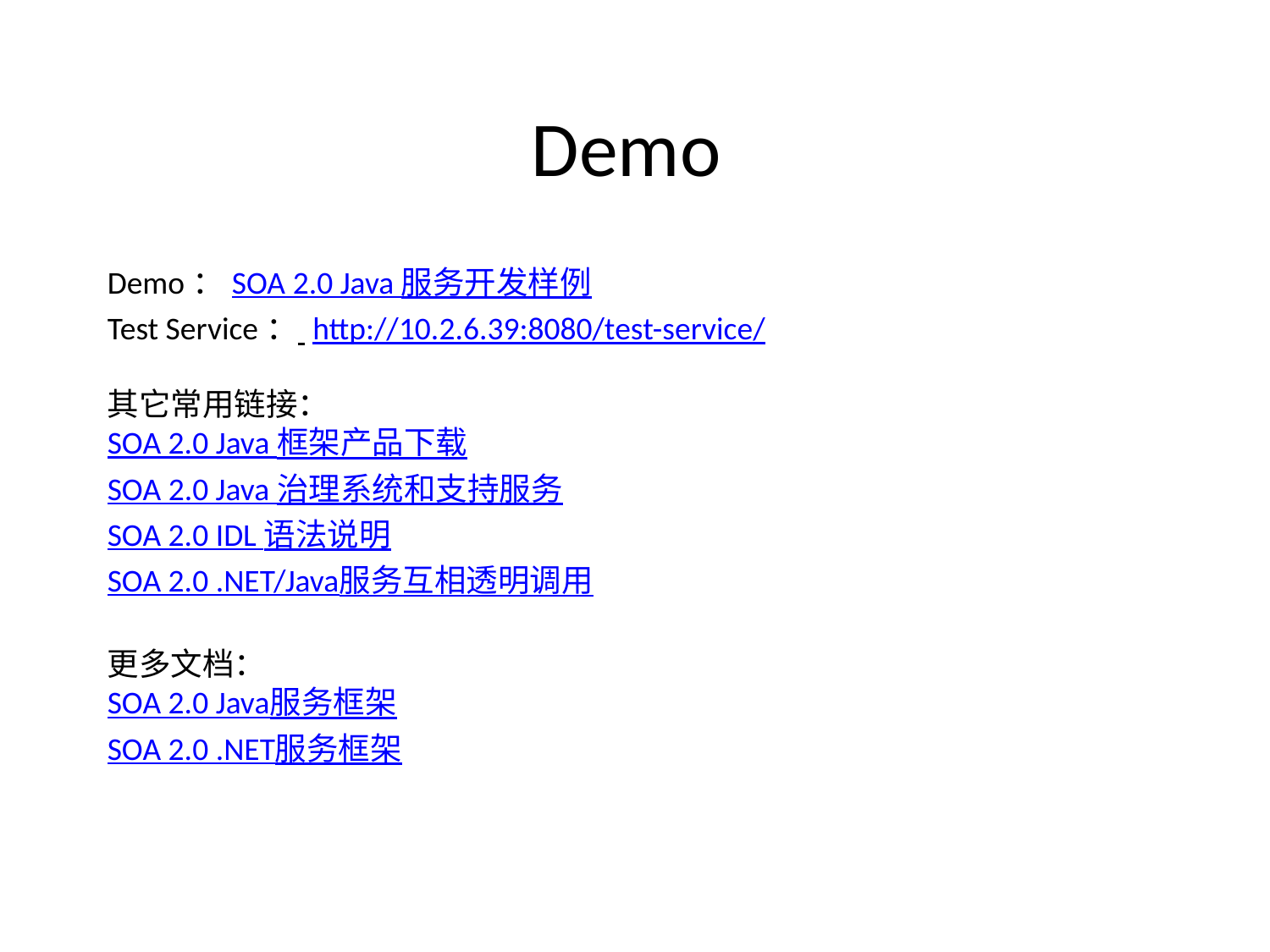

# Demo
Demo：SOA 2.0 Java 服务开发样例
Test Service： http://10.2.6.39:8080/test-service/

其它常用链接：
SOA 2.0 Java 框架产品下载
SOA 2.0 Java 治理系统和支持服务
SOA 2.0 IDL 语法说明
SOA 2.0 .NET/Java服务互相透明调用

更多文档：
SOA 2.0 Java服务框架
SOA 2.0 .NET服务框架